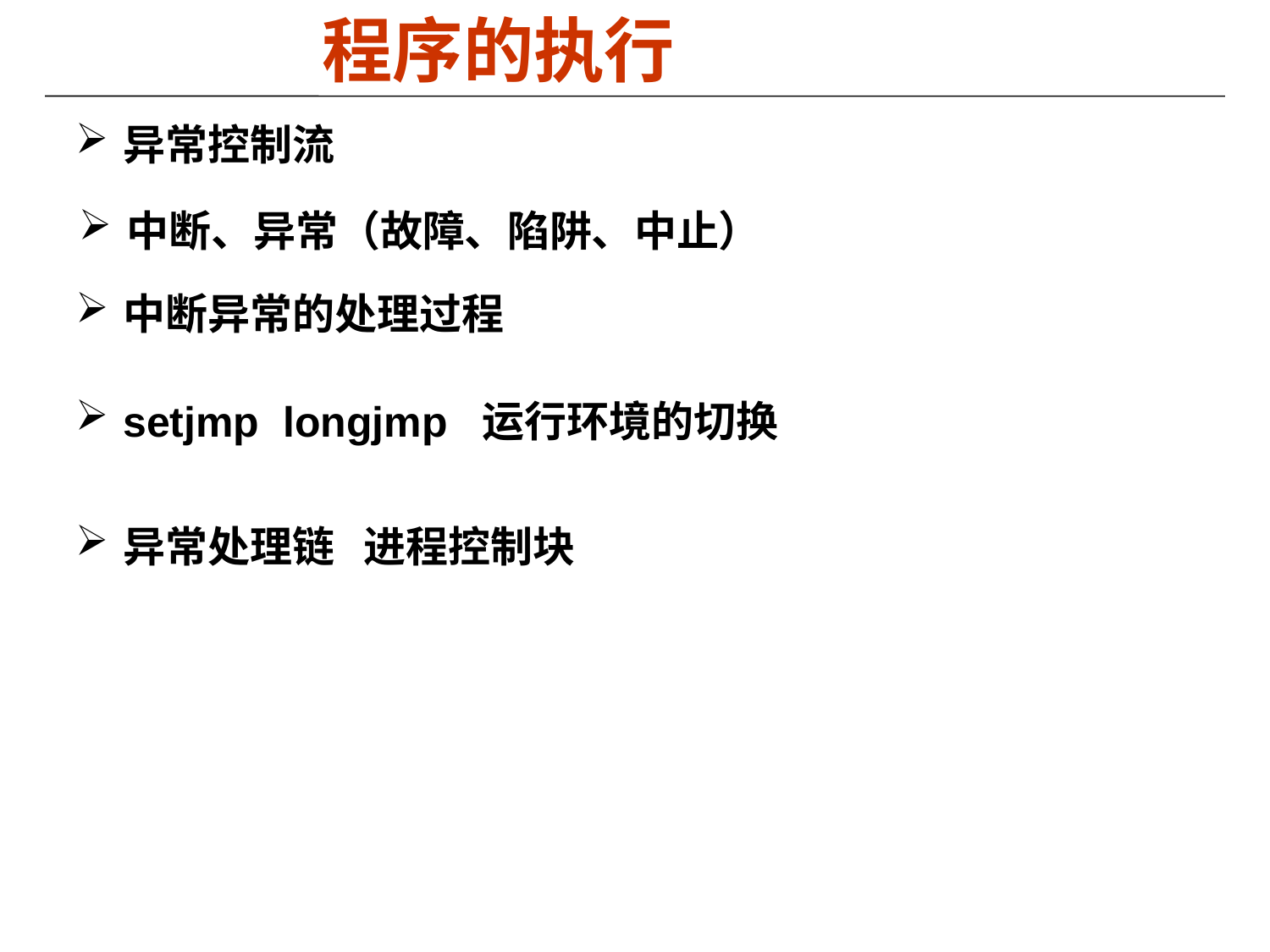

程序的执行
异常控制流
中断、异常（故障、陷阱、中止）
中断异常的处理过程
setjmp  longjmp  运行环境的切换
异常处理链   进程控制块